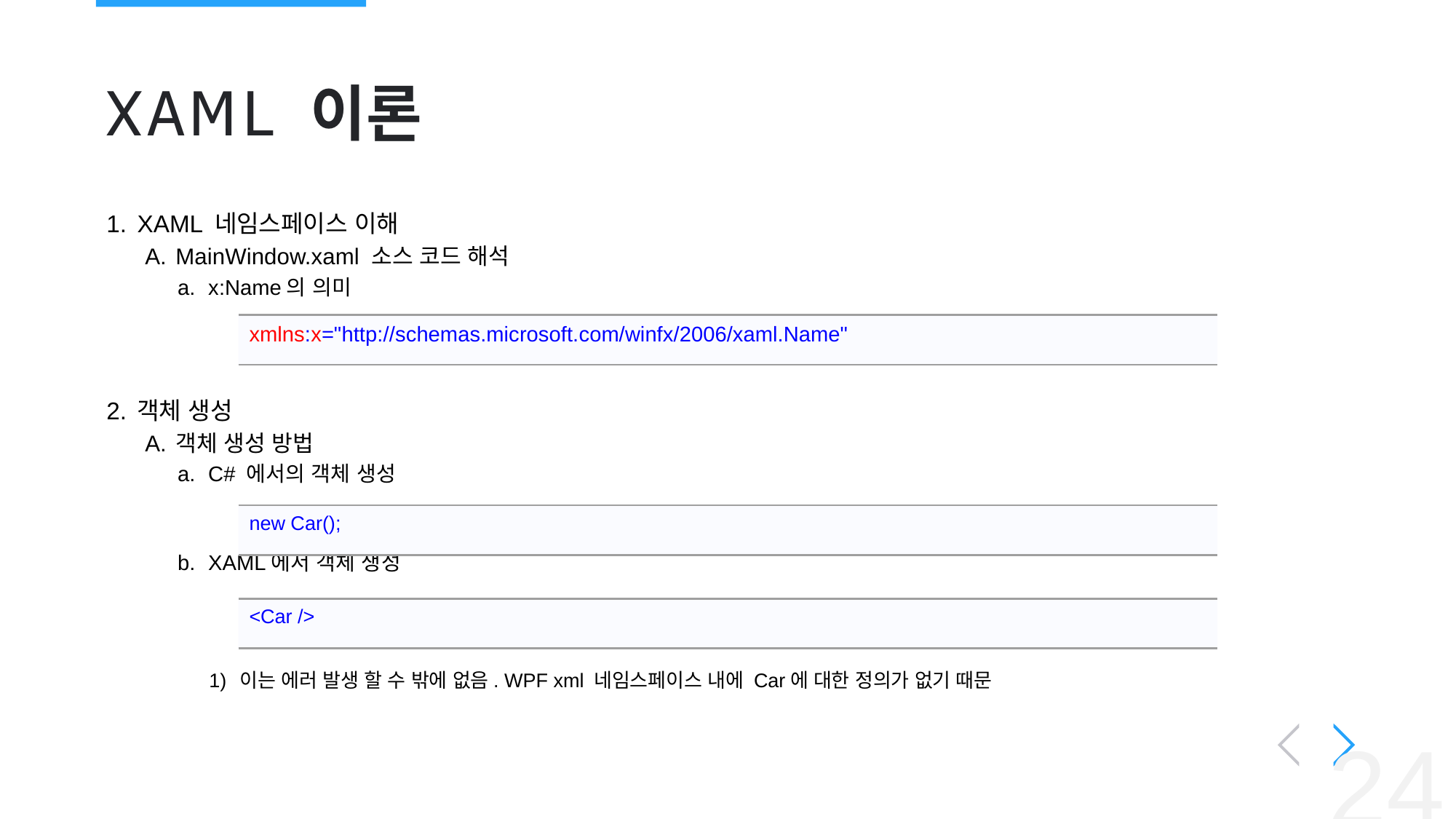

# XAML 이론
XAML 네임스페이스 이해
MainWindow.xaml 소스 코드 해석
x:Name의 의미

객체 생성
객체 생성 방법
C# 에서의 객체 생성

XAML에서 객체 생성

이는 에러 발생 할 수 밖에 없음. WPF xml 네임스페이스 내에 Car에 대한 정의가 없기 때문
xmlns:x="http://schemas.microsoft.com/winfx/2006/xaml.Name"
new Car();
<Car />
24